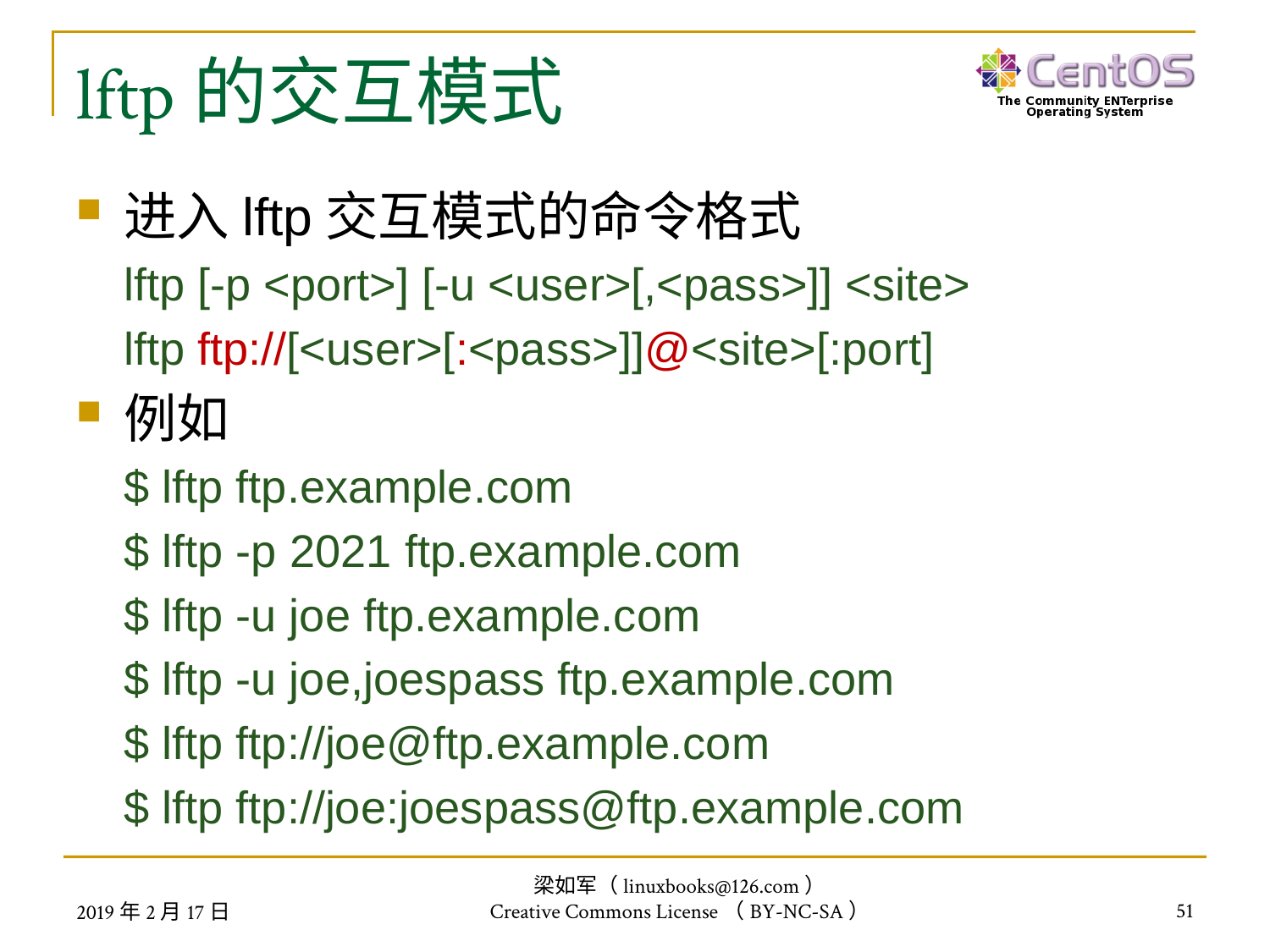

# lftp的交互模式
进入lftp交互模式的命令格式
lftp [-p <port>] [-u <user>[,<pass>]] <site>
lftp ftp://[<user>[:<pass>]]@<site>[:port]
例如
$ lftp ftp.example.com
$ lftp -p 2021 ftp.example.com
$ lftp -u joe ftp.example.com
$ lftp -u joe,joespass ftp.example.com
$ lftp ftp://joe@ftp.example.com
$ lftp ftp://joe:joespass@ftp.example.com
梁如军（linuxbooks@126.com）
Creative Commons License（BY-NC-SA）
2019年2月17日
51